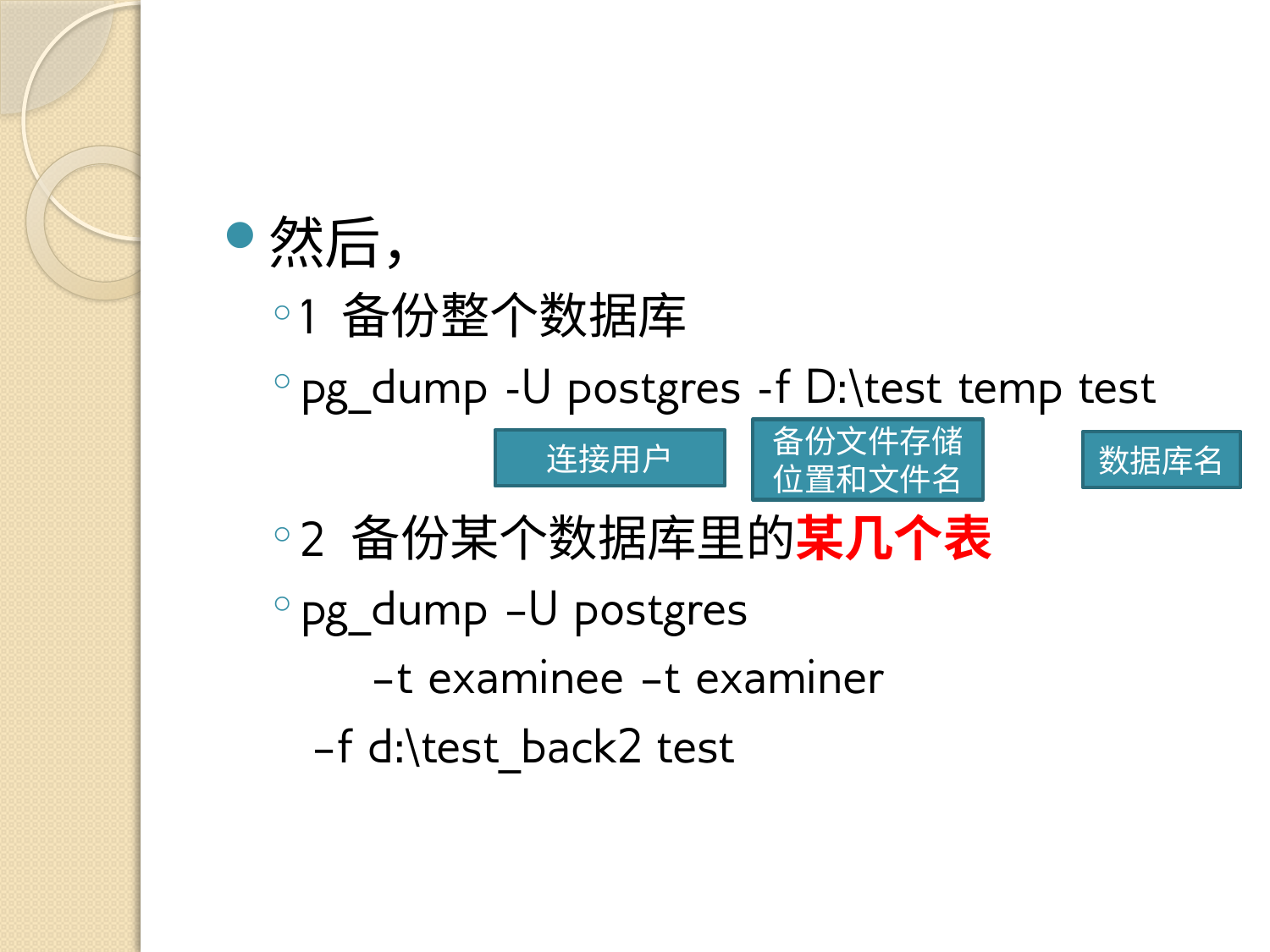

#
然后，
1 备份整个数据库
pg_dump -U postgres -f D:\test temp test

2 备份某个数据库里的某几个表
pg_dump –U postgres
       –t examinee –t examiner
   –f d:\test_back2 test

备份文件存储位置和文件名
连接用户
数据库名